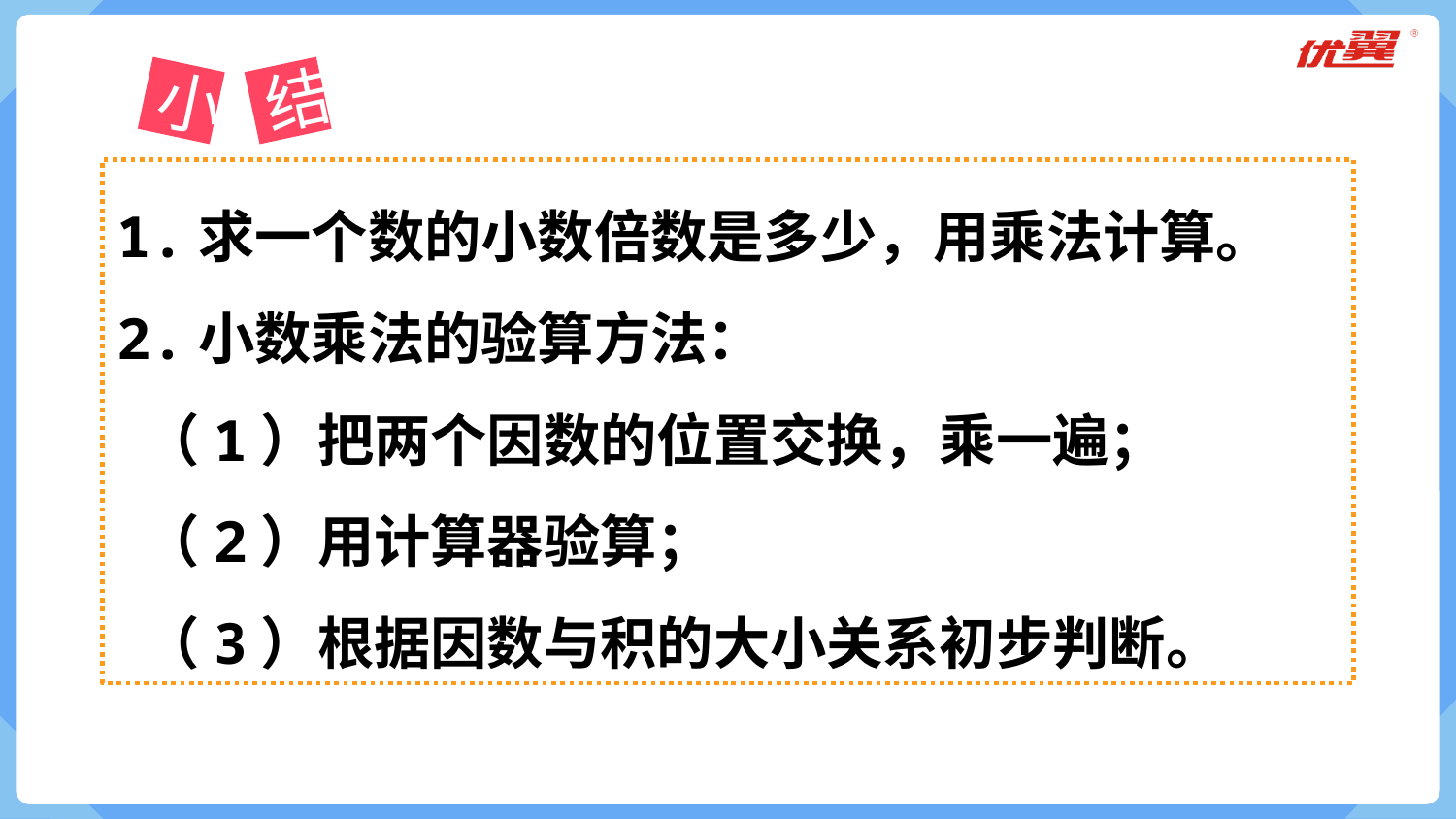

小
结
1.求一个数的小数倍数是多少，用乘法计算。
2.小数乘法的验算方法：
 （1）把两个因数的位置交换，乘一遍；
 （2）用计算器验算；
 （3）根据因数与积的大小关系初步判断。